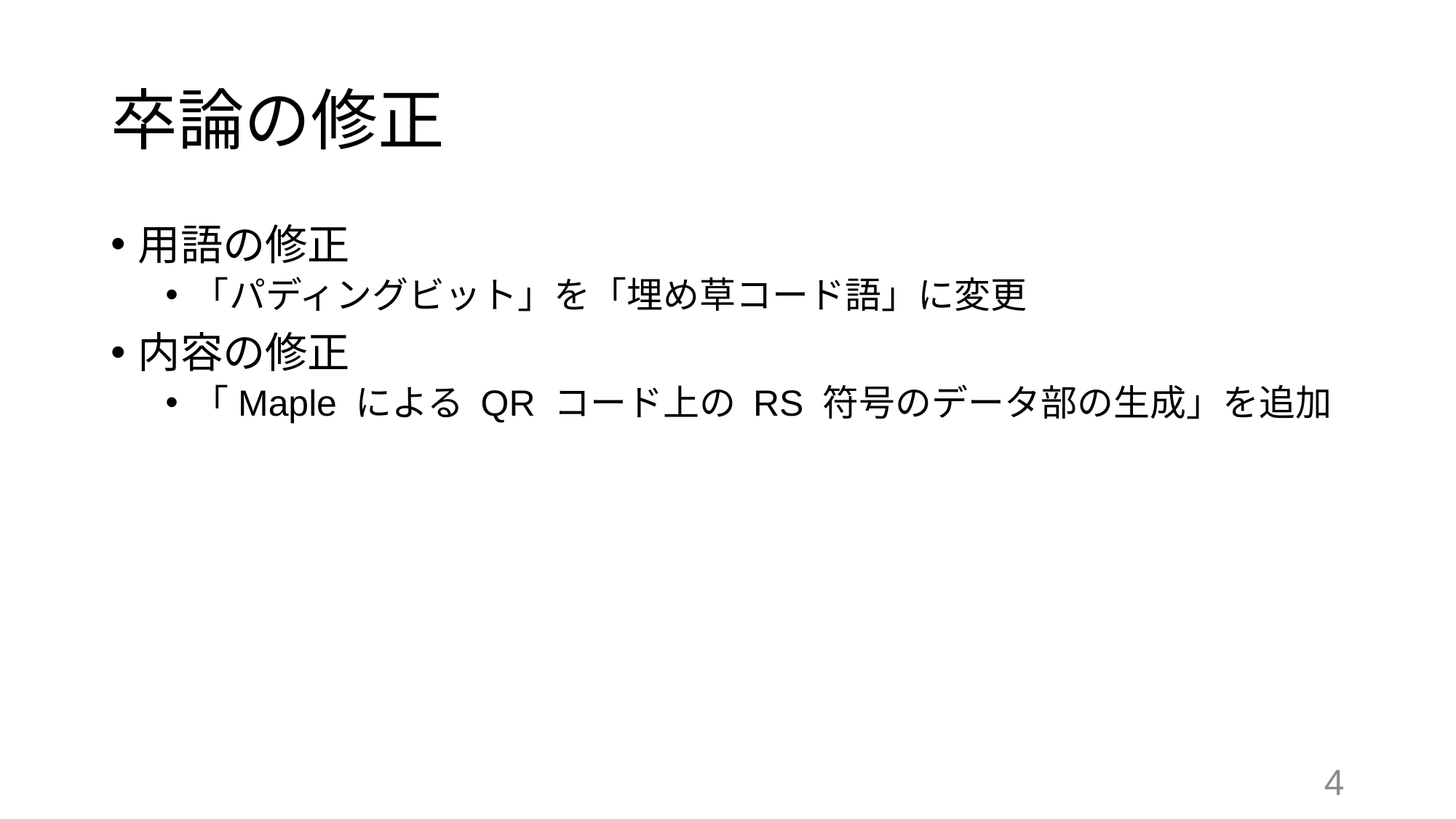

# 卒論の修正
用語の修正
「パディングビット」を「埋め草コード語」に変更
内容の修正
「Maple による QR コード上の RS 符号のデータ部の生成」を追加
4